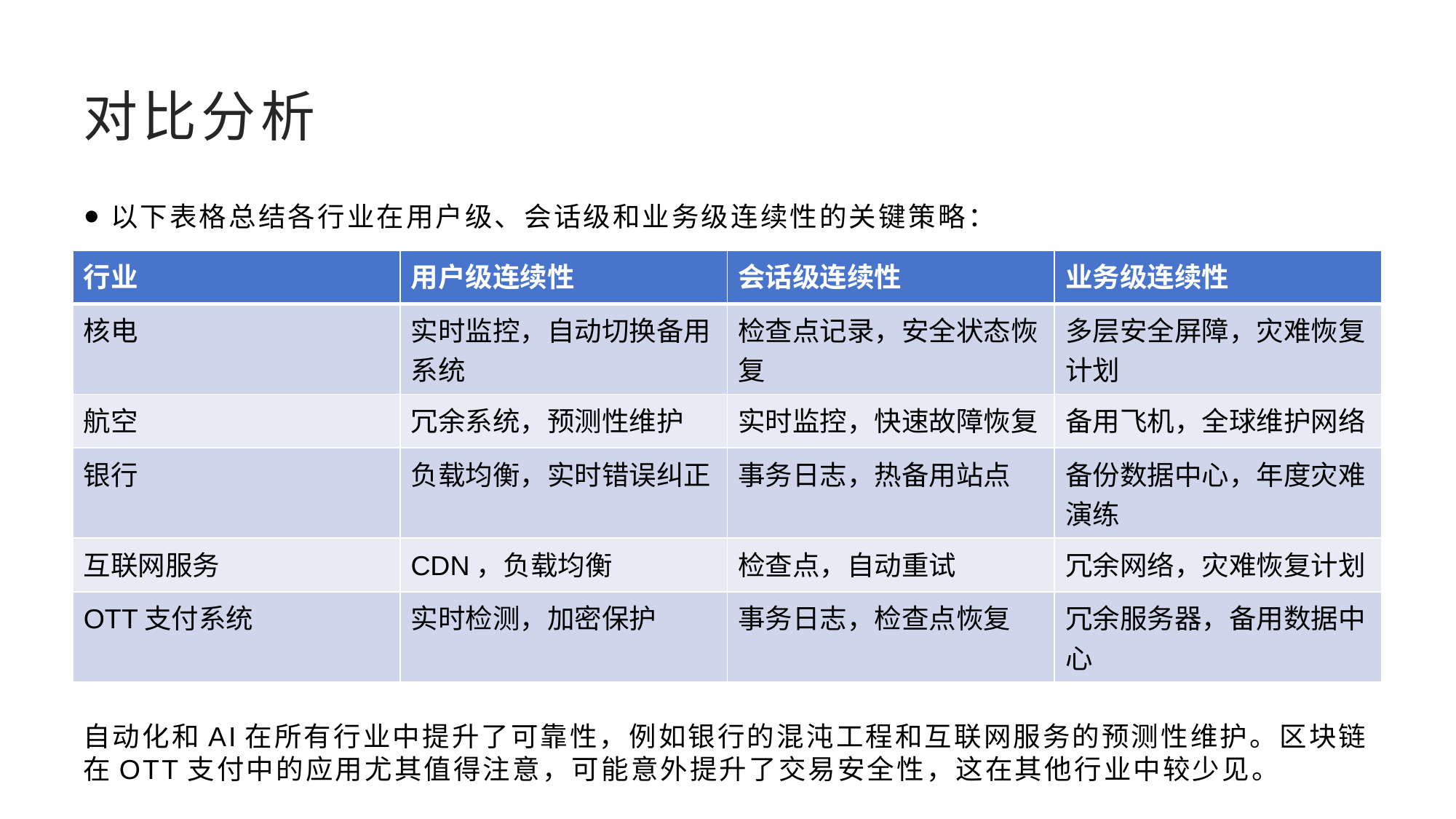

# 对比分析
以下表格总结各行业在用户级、会话级和业务级连续性的关键策略：
| 行业 | 用户级连续性 | 会话级连续性 | 业务级连续性 |
| --- | --- | --- | --- |
| 核电 | 实时监控，自动切换备用系统 | 检查点记录，安全状态恢复 | 多层安全屏障，灾难恢复计划 |
| 航空 | 冗余系统，预测性维护 | 实时监控，快速故障恢复 | 备用飞机，全球维护网络 |
| 银行 | 负载均衡，实时错误纠正 | 事务日志，热备用站点 | 备份数据中心，年度灾难演练 |
| 互联网服务 | CDN，负载均衡 | 检查点，自动重试 | 冗余网络，灾难恢复计划 |
| OTT支付系统 | 实时检测，加密保护 | 事务日志，检查点恢复 | 冗余服务器，备用数据中心 |
自动化和AI在所有行业中提升了可靠性，例如银行的混沌工程和互联网服务的预测性维护。区块链在OTT支付中的应用尤其值得注意，可能意外提升了交易安全性，这在其他行业中较少见。